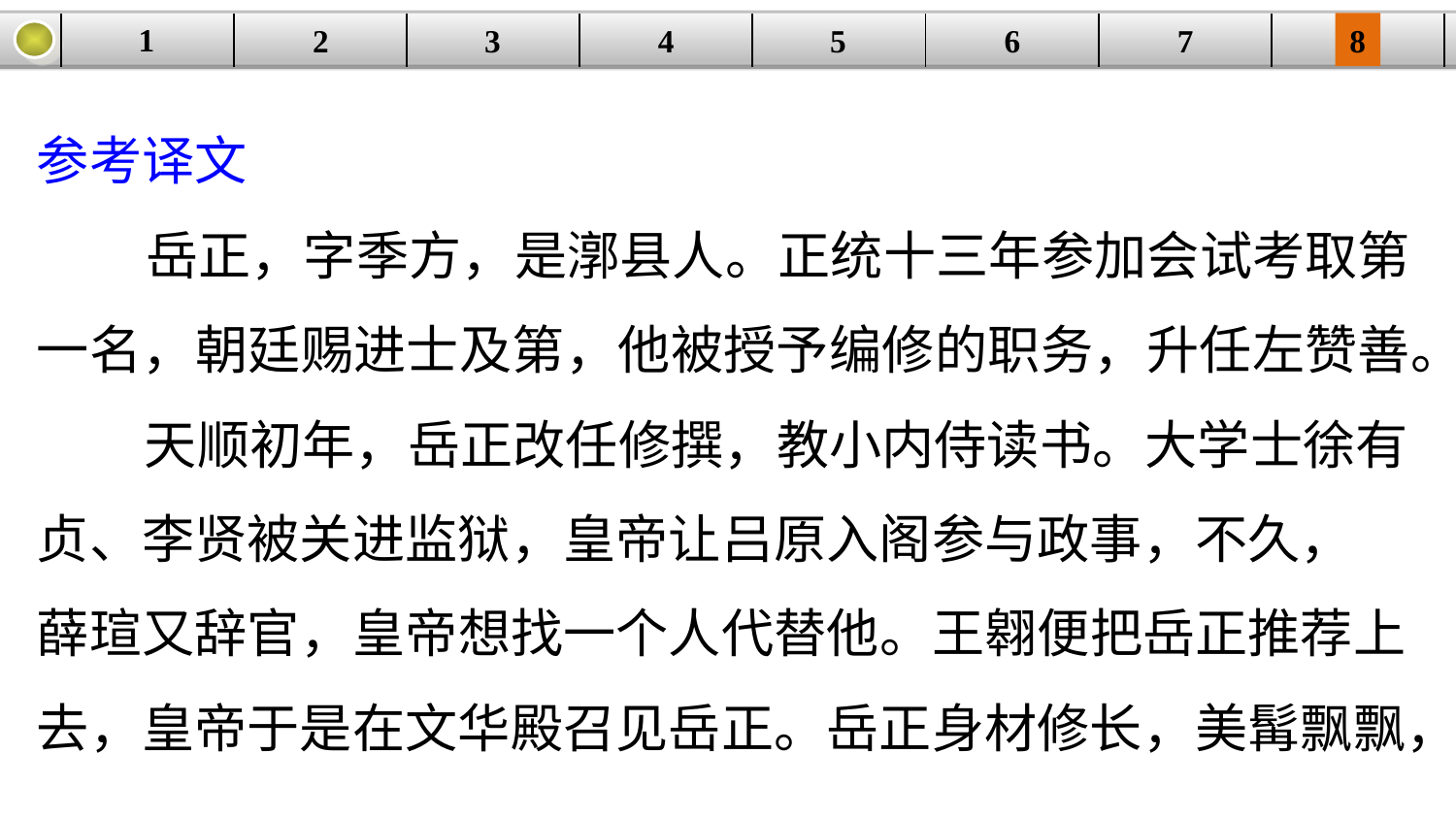

1
3
4
5
6
8
2
|  |  |  |  |  |  |  |  |
| --- | --- | --- | --- | --- | --- | --- | --- |
7

参考译文
        岳正，字季方，是漷县人。正统十三年参加会试考取第一名，朝廷赐进士及第，他被授予编修的职务，升任左赞善。
        天顺初年，岳正改任修撰，教小内侍读书。大学士徐有贞、李贤被关进监狱，皇帝让吕原入阁参与政事，不久，
薛瑄又辞官，皇帝想找一个人代替他。王翱便把岳正推荐上去，皇帝于是在文华殿召见岳正。岳正身材修长，美髯飘飘，